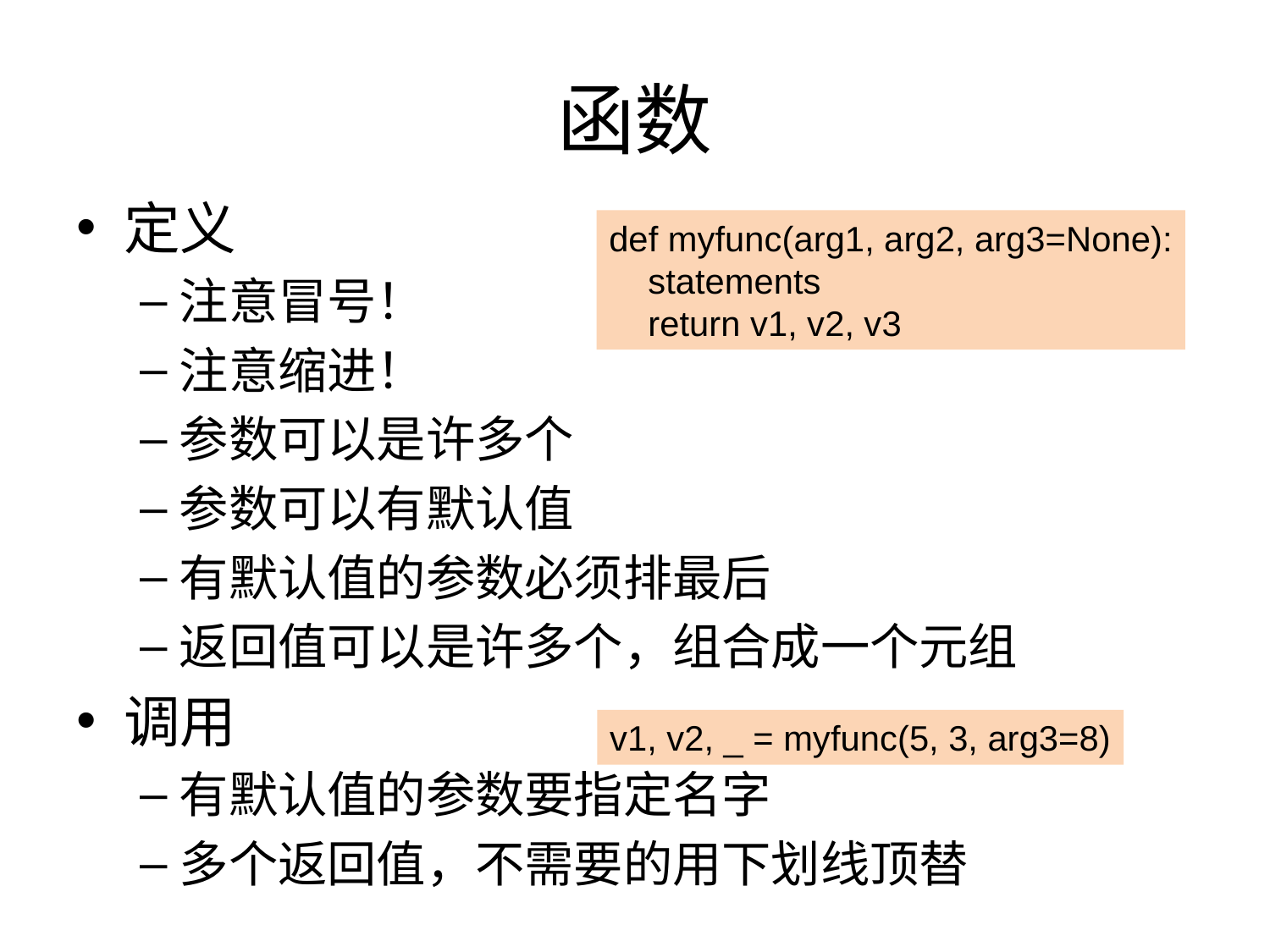

# 函数
定义
注意冒号！
注意缩进！
参数可以是许多个
参数可以有默认值
有默认值的参数必须排最后
返回值可以是许多个，组合成一个元组
调用
有默认值的参数要指定名字
多个返回值，不需要的用下划线顶替

def myfunc(arg1, arg2, arg3=None):
    statements
    return v1, v2, v3
v1, v2, _ = myfunc(5, 3, arg3=8)